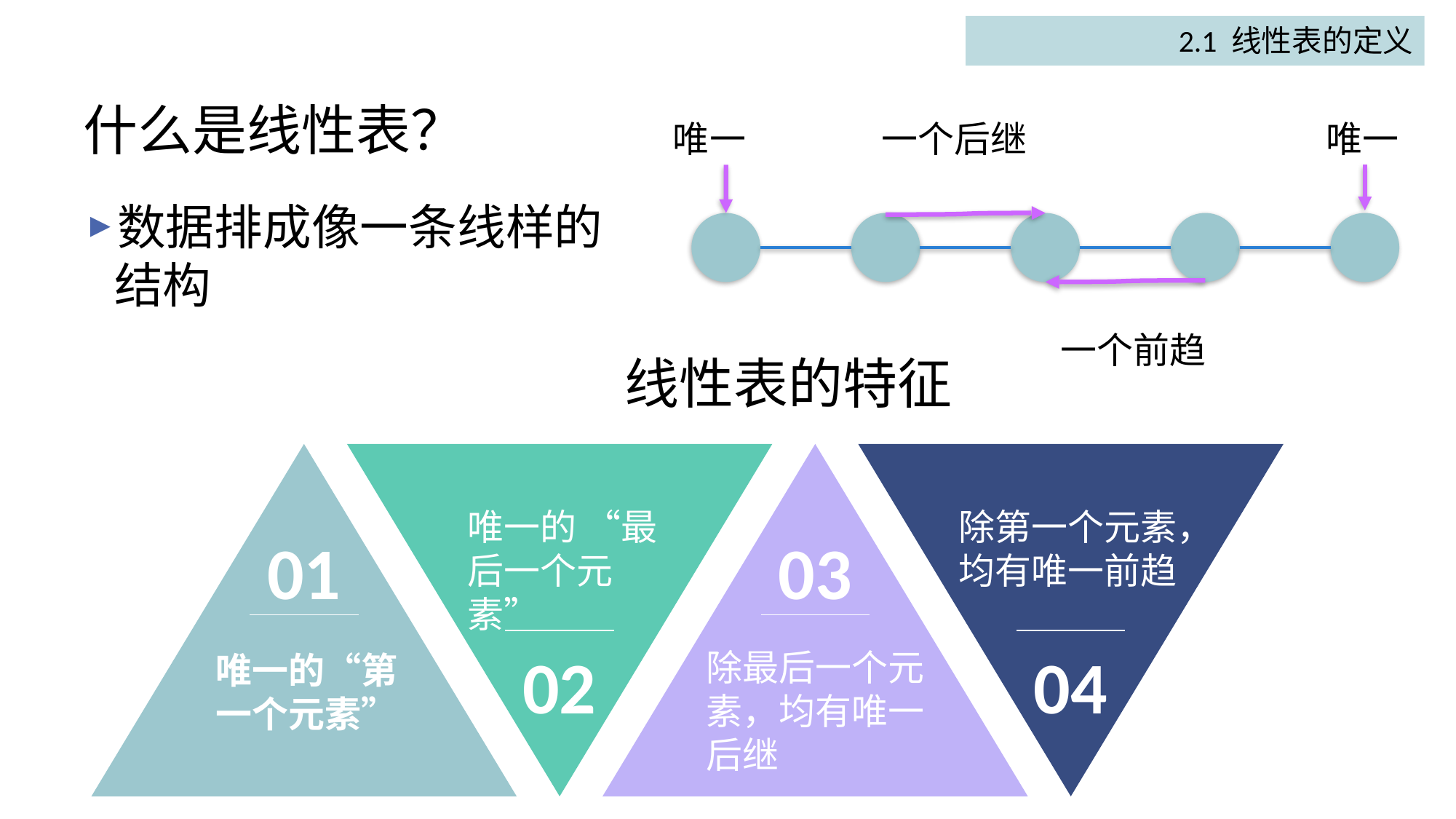

2.1 线性表的定义
# 什么是线性表？
唯一
一个后继
唯一
数据排成像一条线样的结构

一个前趋
线性表的特征

01
唯一的“第一个元素”

唯一的 “最后一个元素”
02

03
除最后一个元素，均有唯一后继

除第一个元素，均有唯一前趋
04